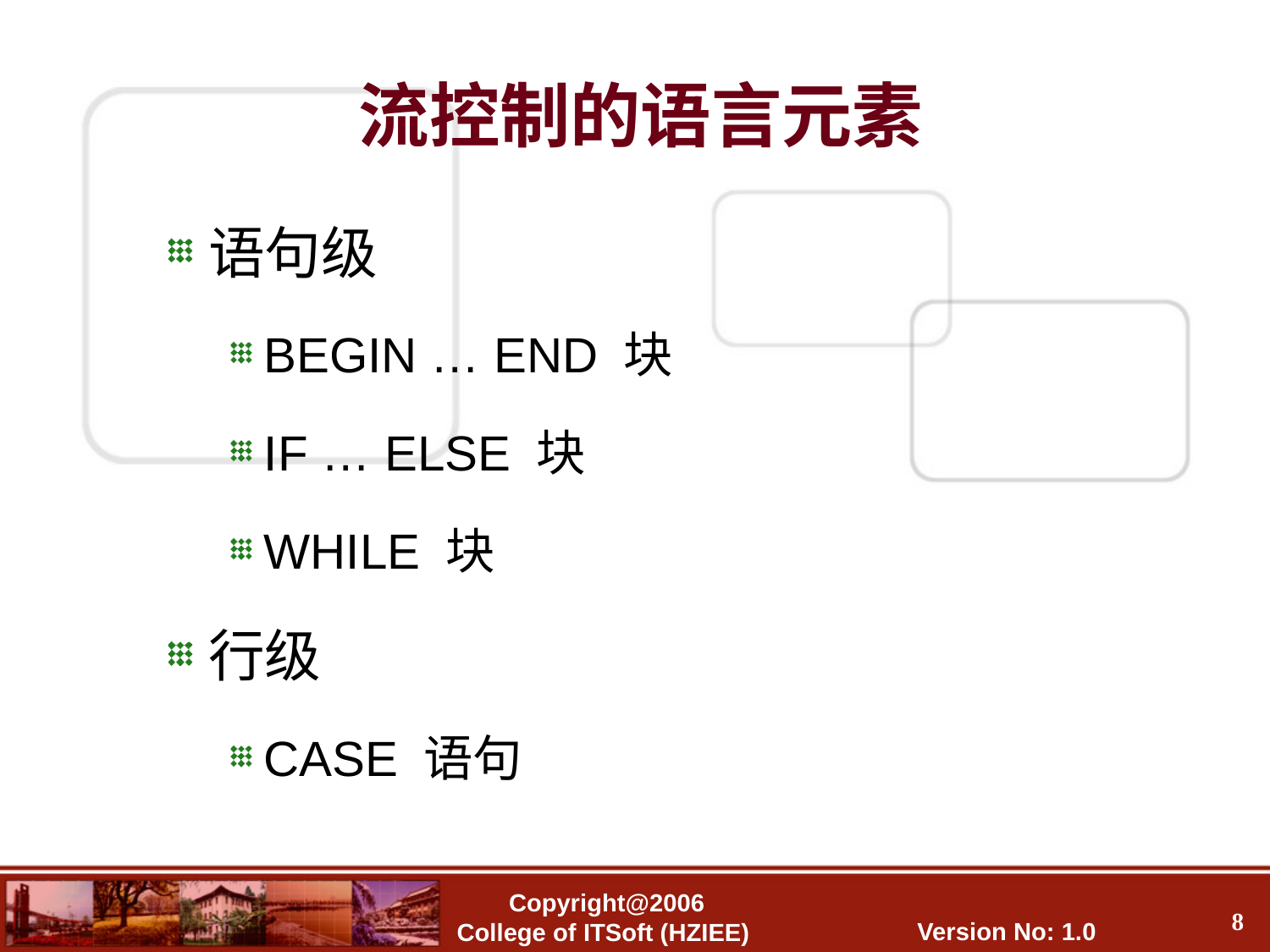

# 流控制的语言元素
语句级
BEGIN … END 块
IF … ELSE 块
WHILE 块
行级
CASE 语句